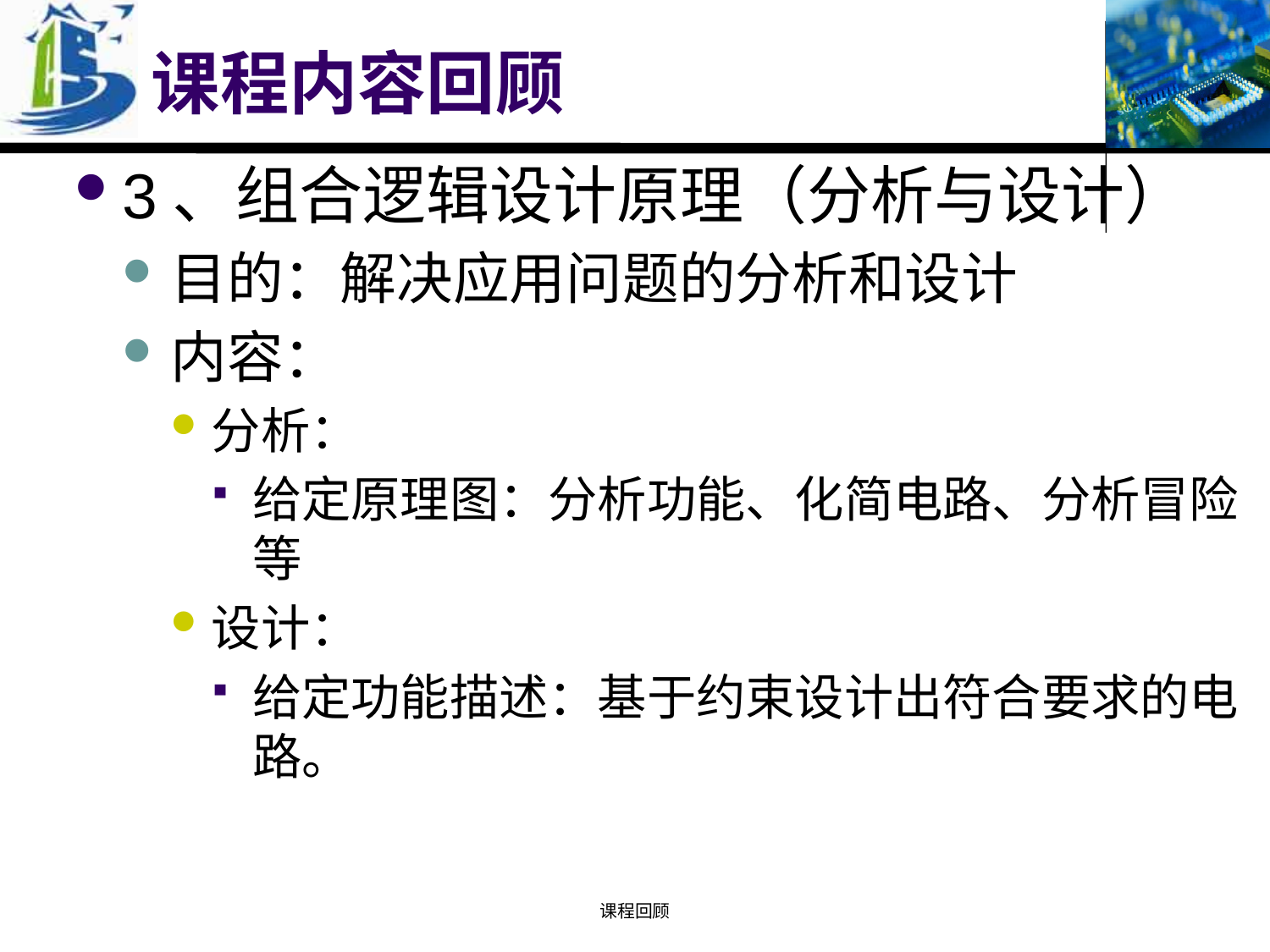

# 课程内容回顾
3、组合逻辑设计原理（分析与设计）
目的：解决应用问题的分析和设计
内容：
分析：
给定原理图：分析功能、化简电路、分析冒险等
设计：
给定功能描述：基于约束设计出符合要求的电路。

课程回顾
5